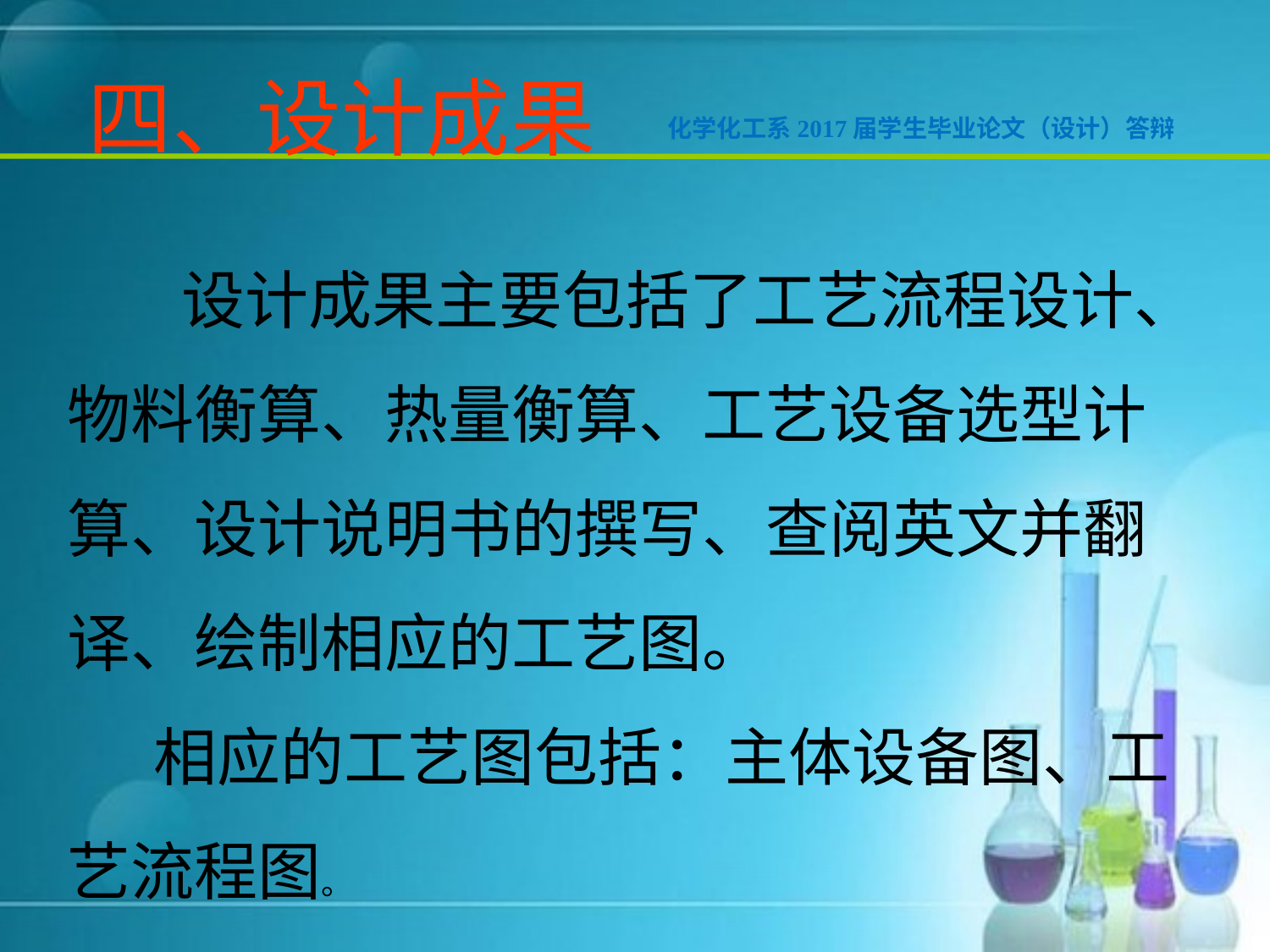

四、设计成果
       设计成果主要包括了工艺流程设计、物料衡算、热量衡算、工艺设备选型计算、设计说明书的撰写、查阅英文并翻译、绘制相应的工艺图。
     相应的工艺图包括：主体设备图、工艺流程图。